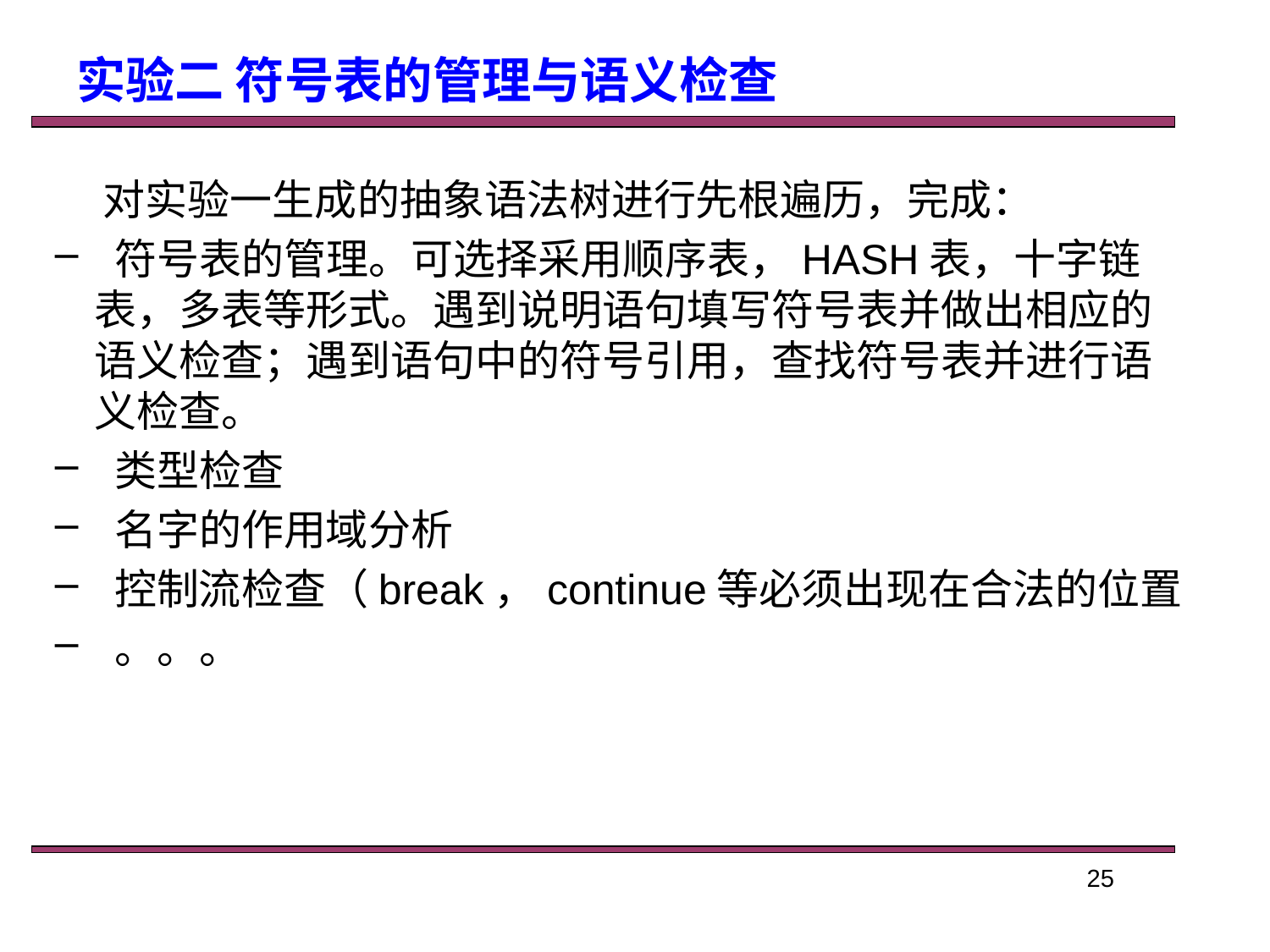

实验二 符号表的管理与语义检查
    对实验一生成的抽象语法树进行先根遍历，完成：
 符号表的管理。可选择采用顺序表，HASH表，十字链表，多表等形式。遇到说明语句填写符号表并做出相应的语义检查；遇到语句中的符号引用，查找符号表并进行语义检查。
 类型检查
 名字的作用域分析
 控制流检查（break，continue等必须出现在合法的位置
 。。。
25